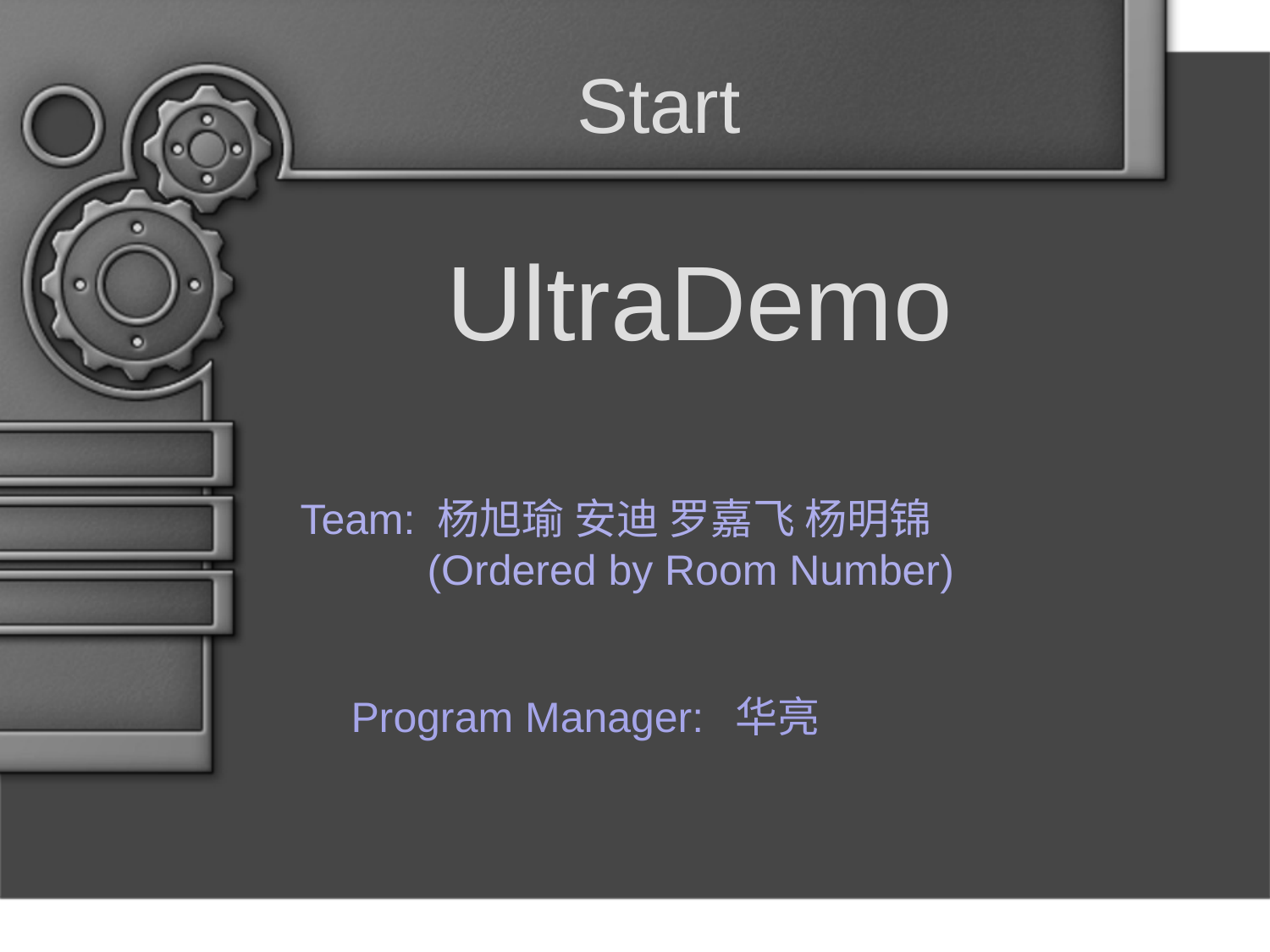

# Start
UltraDemo

Team: 杨旭瑜 安迪 罗嘉飞 杨明锦
	(Ordered by Room Number)
Program Manager:  华亮